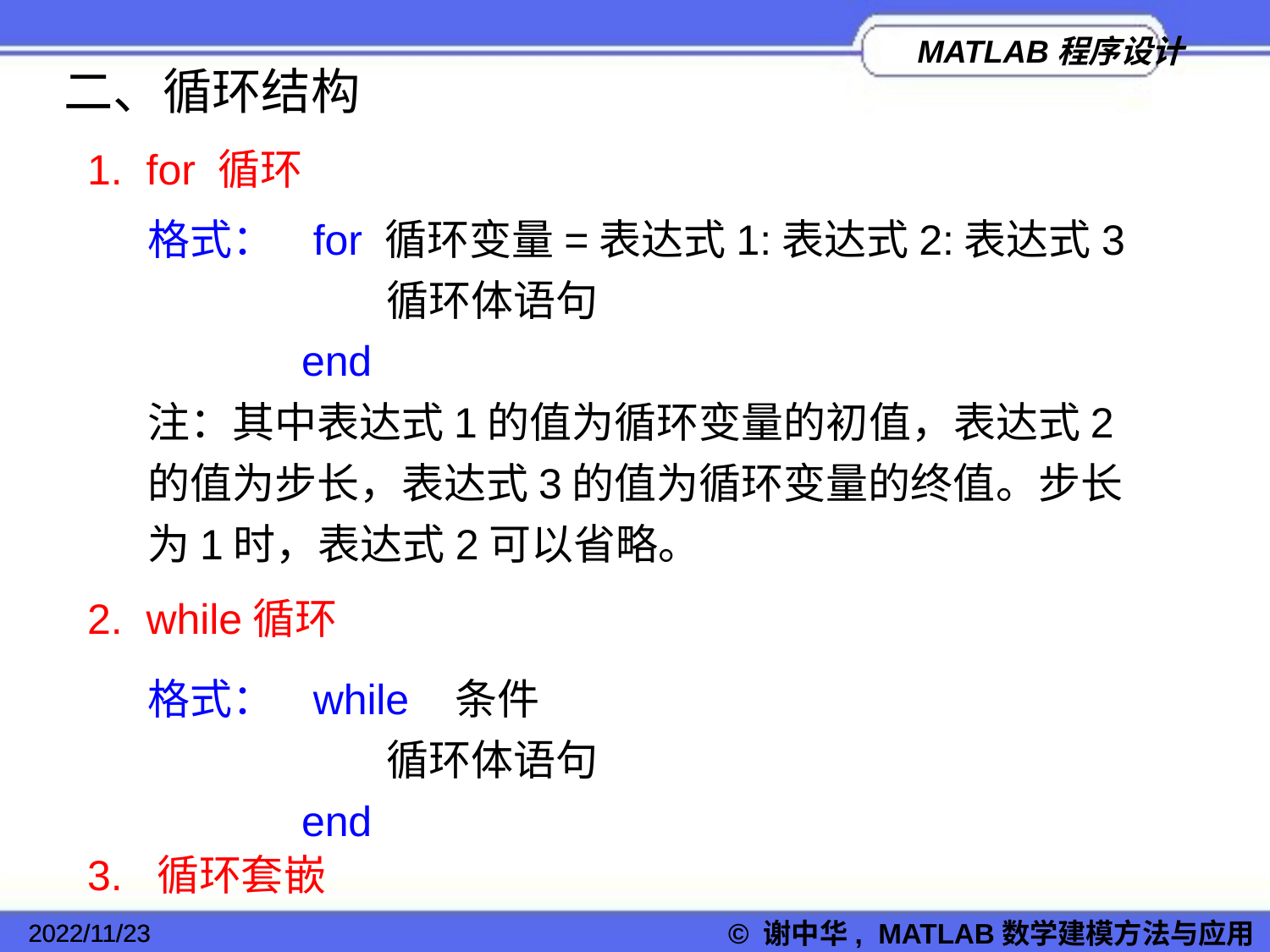

二、循环结构
1.  for 循环
格式：   for 循环变量=表达式1:表达式2:表达式3
                        循环体语句
             end
注：其中表达式1的值为循环变量的初值，表达式2的值为步长，表达式3的值为循环变量的终值。步长为1时，表达式2可以省略。
2.  while循环
格式：   while   条件
                        循环体语句
             end
3.  循环套嵌
2022/11/23
© 谢中华,  MATLAB数学建模方法与应用